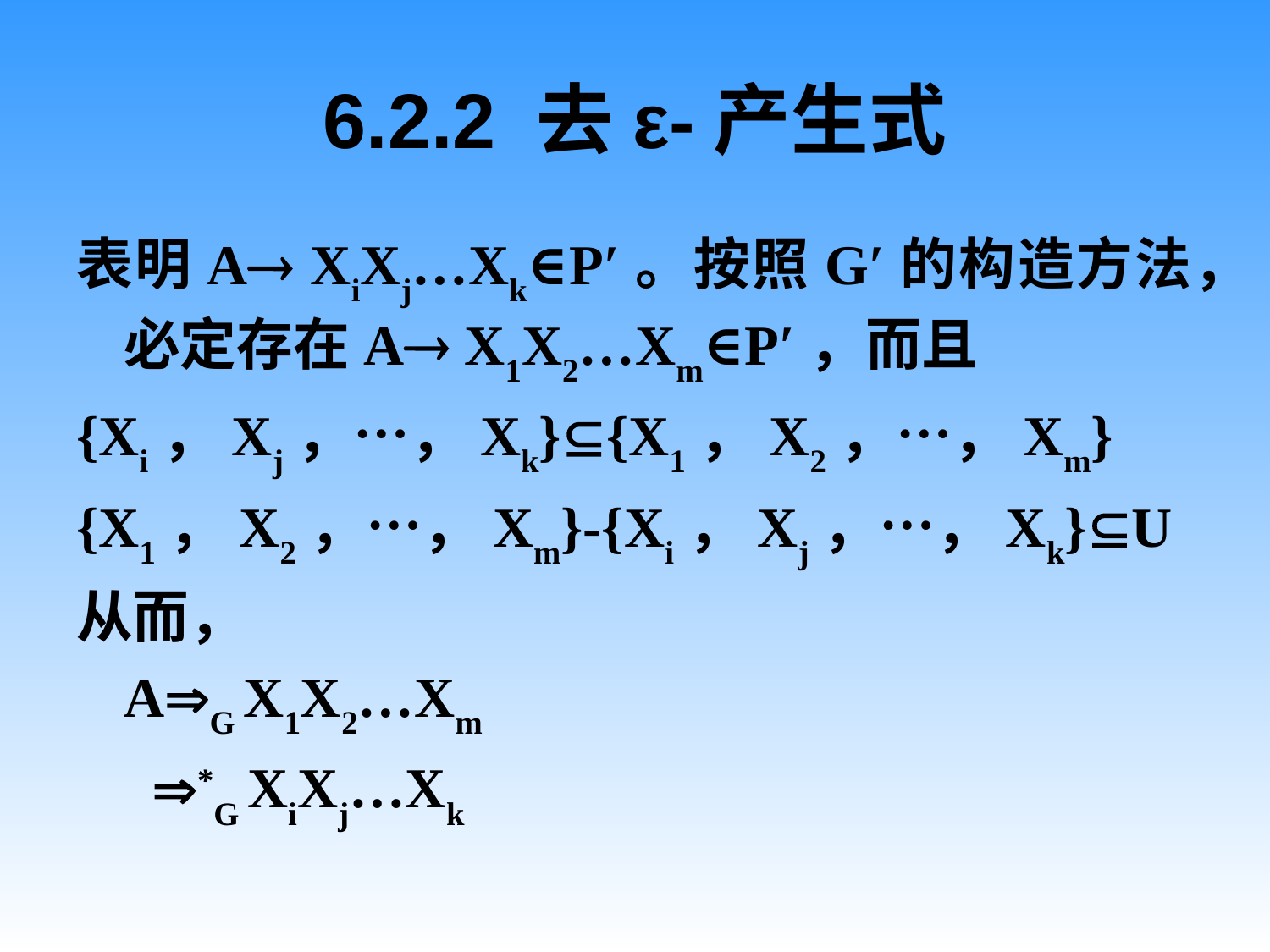

# 6.2.2 去ε-产生式
表明A→ XiXj…Xk∈P′。按照G′的构造方法，必定存在A→ X1X2…Xm∈P′，而且
{Xi，Xj，…，Xk}⊆{X1，X2，…，Xm}
{X1，X2，…，Xm}-{Xi，Xj，…，Xk}⊆U
从而，
	A⇒G X1X2…Xm
	  ⇒*G XiXj…Xk

71